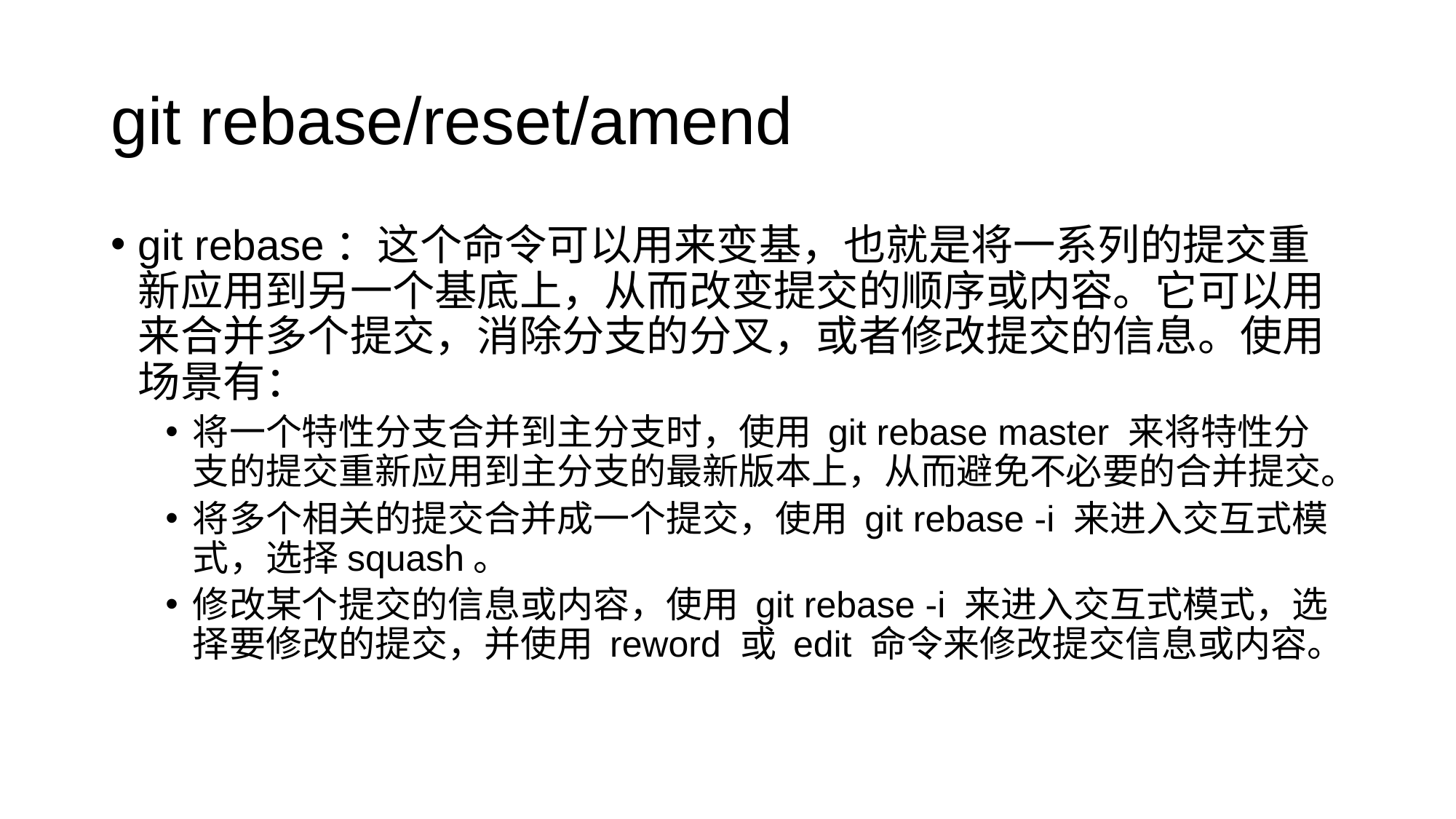

# git rebase/reset/amend
git rebase：这个命令可以用来变基，也就是将一系列的提交重新应用到另一个基底上，从而改变提交的顺序或内容。它可以用来合并多个提交，消除分支的分叉，或者修改提交的信息。使用场景有：
将一个特性分支合并到主分支时，使用 git rebase master 来将特性分支的提交重新应用到主分支的最新版本上，从而避免不必要的合并提交。
将多个相关的提交合并成一个提交，使用 git rebase -i 来进入交互式模式，选择squash。
修改某个提交的信息或内容，使用 git rebase -i 来进入交互式模式，选择要修改的提交，并使用 reword 或 edit 命令来修改提交信息或内容。